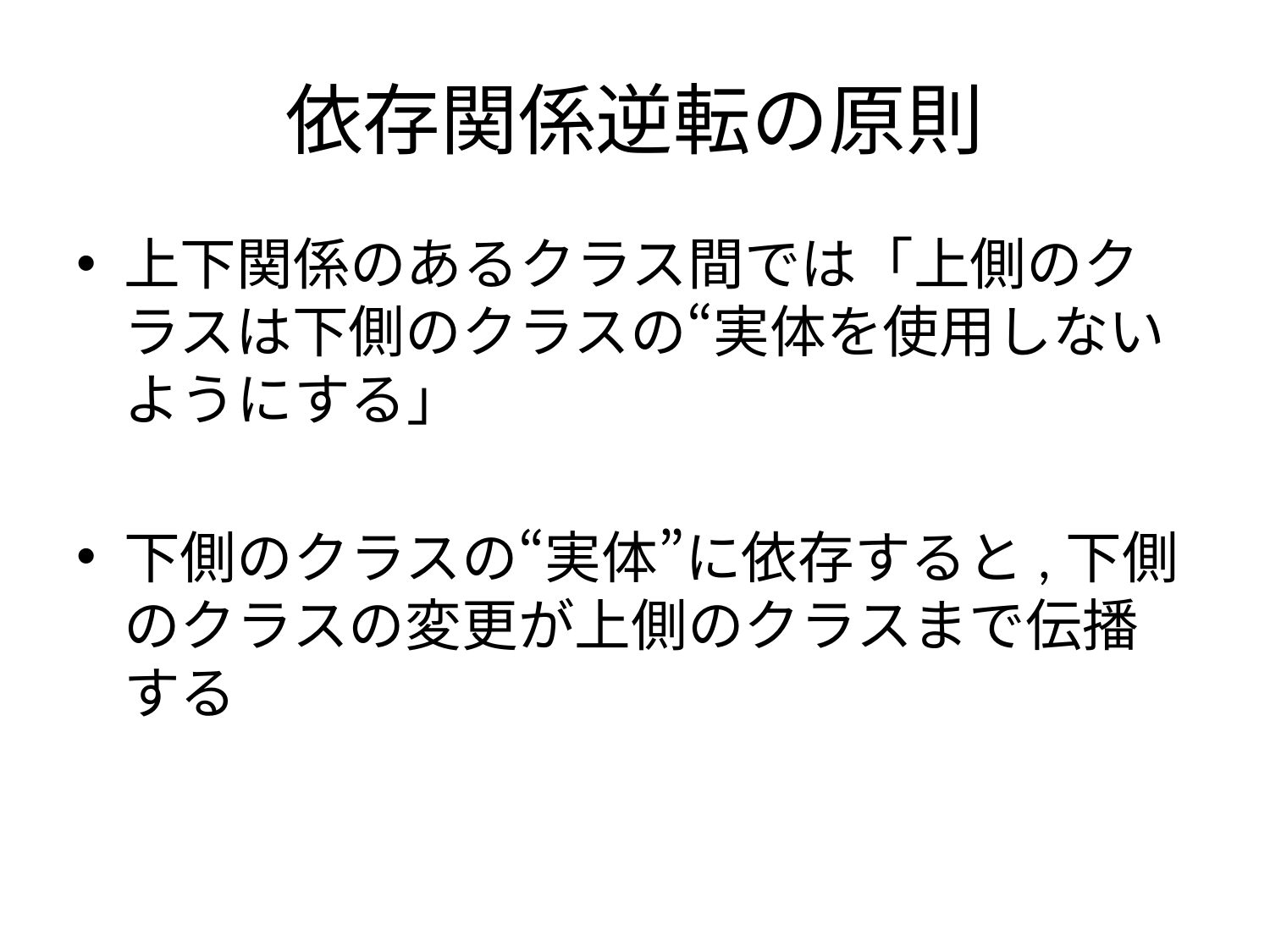

# 依存関係逆転の原則
上下関係のあるクラス間では「上側のクラスは下側のクラスの“実体を使用しないようにする」

下側のクラスの“実体”に依存すると,下側のクラスの変更が上側のクラスまで伝播する